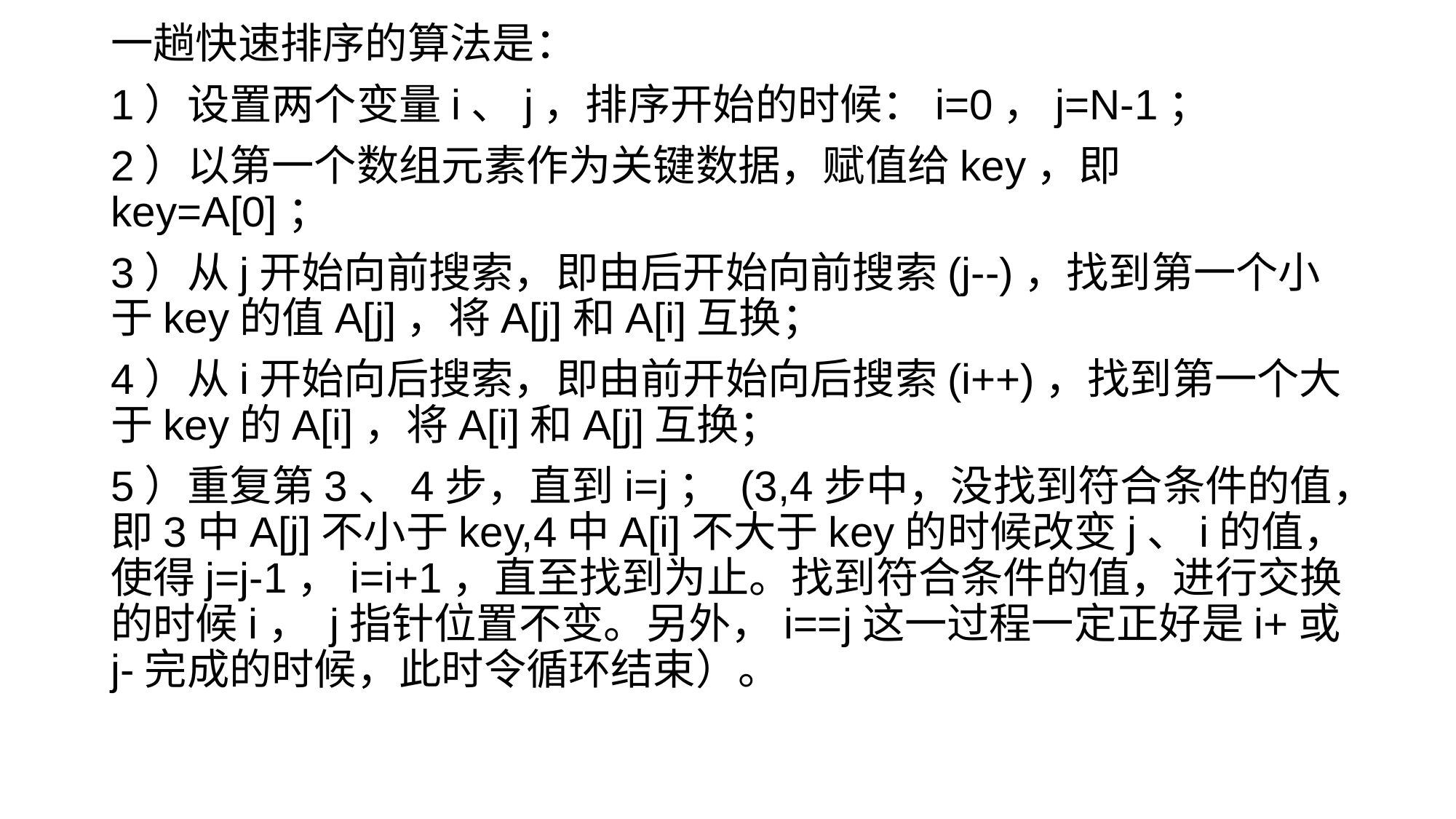

#
一趟快速排序的算法是：
1）设置两个变量i、j，排序开始的时候：i=0，j=N-1；
2）以第一个数组元素作为关键数据，赋值给key，即key=A[0]；
3）从j开始向前搜索，即由后开始向前搜索(j--)，找到第一个小于key的值A[j]，将A[j]和A[i]互换；
4）从i开始向后搜索，即由前开始向后搜索(i++)，找到第一个大于key的A[i]，将A[i]和A[j]互换；
5）重复第3、4步，直到i=j； (3,4步中，没找到符合条件的值，即3中A[j]不小于key,4中A[i]不大于key的时候改变j、i的值，使得j=j-1，i=i+1，直至找到为止。找到符合条件的值，进行交换的时候i， j指针位置不变。另外，i==j这一过程一定正好是i+或j-完成的时候，此时令循环结束）。